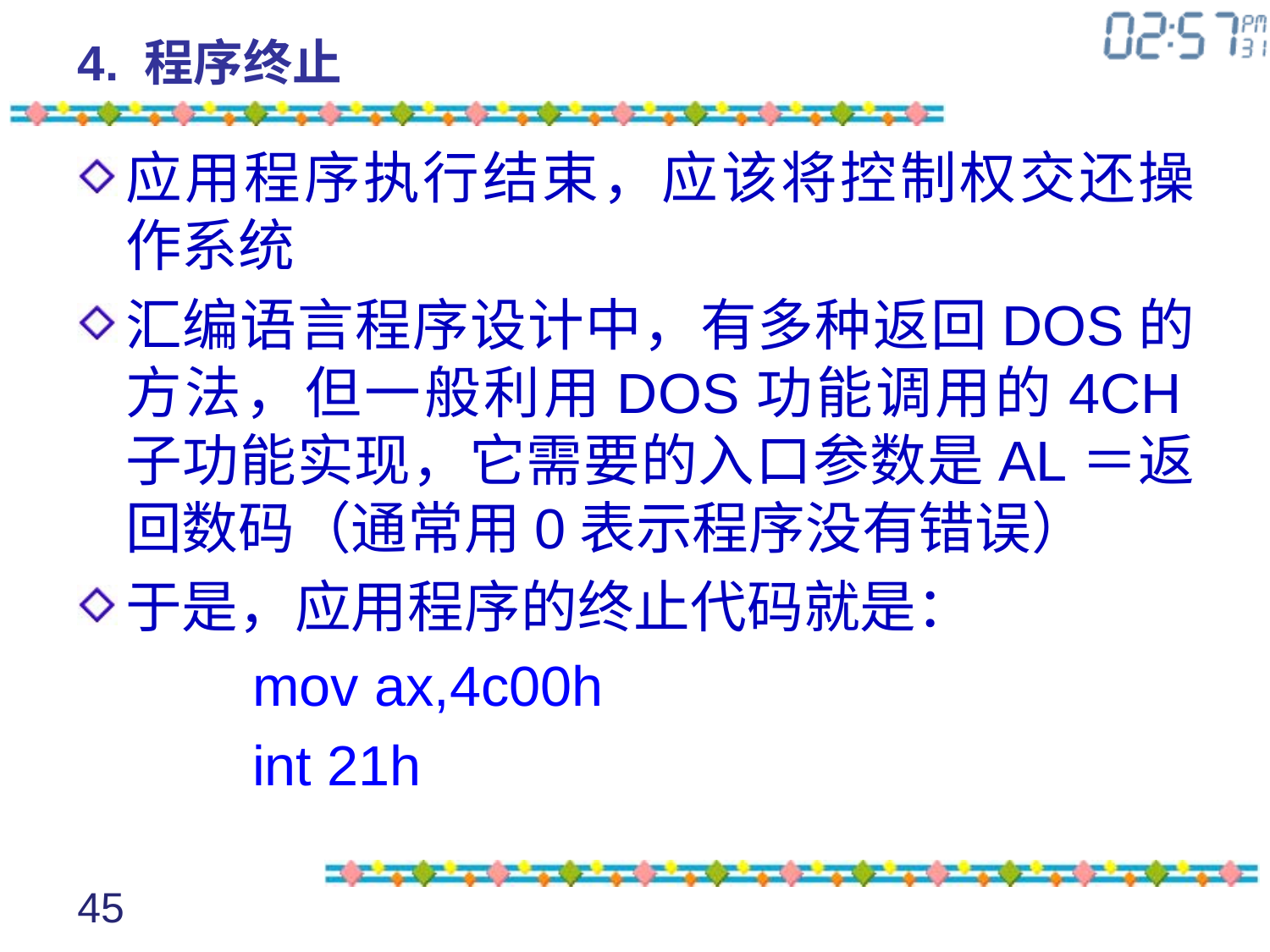

# 4. 程序终止
应用程序执行结束，应该将控制权交还操作系统
汇编语言程序设计中，有多种返回DOS的方法，但一般利用DOS功能调用的4CH子功能实现，它需要的入口参数是AL＝返回数码（通常用0表示程序没有错误）
于是，应用程序的终止代码就是：
		mov ax,4c00h
		int 21h